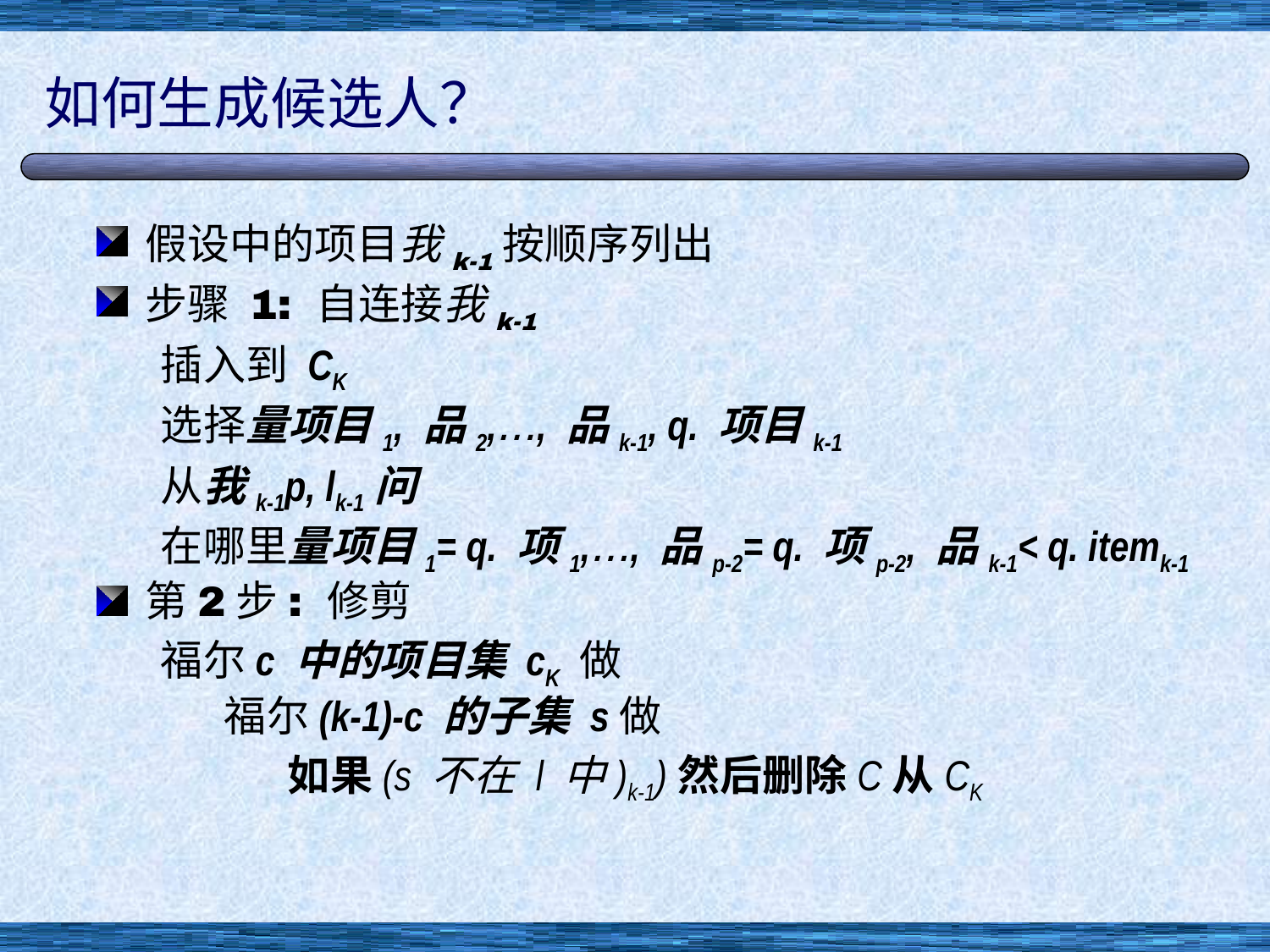

# 如何生成候选人？
假设中的项目我k-1按顺序列出
步骤 1: 自连接我k-1
插入到 CK
选择量项目1, 品2,..., 品k-1, q. 项目k-1
从我k-1p, lk-1问
在哪里量项目1= q. 项1,..., 品p-2= q. 项p-2, 品k-1< q. itemk-1
第2步: 修剪
福尔c 中的项目集 cK 做
福尔(k-1)-c 的子集 s做
如果(s 不在 l 中)k-1)然后删除C从CK